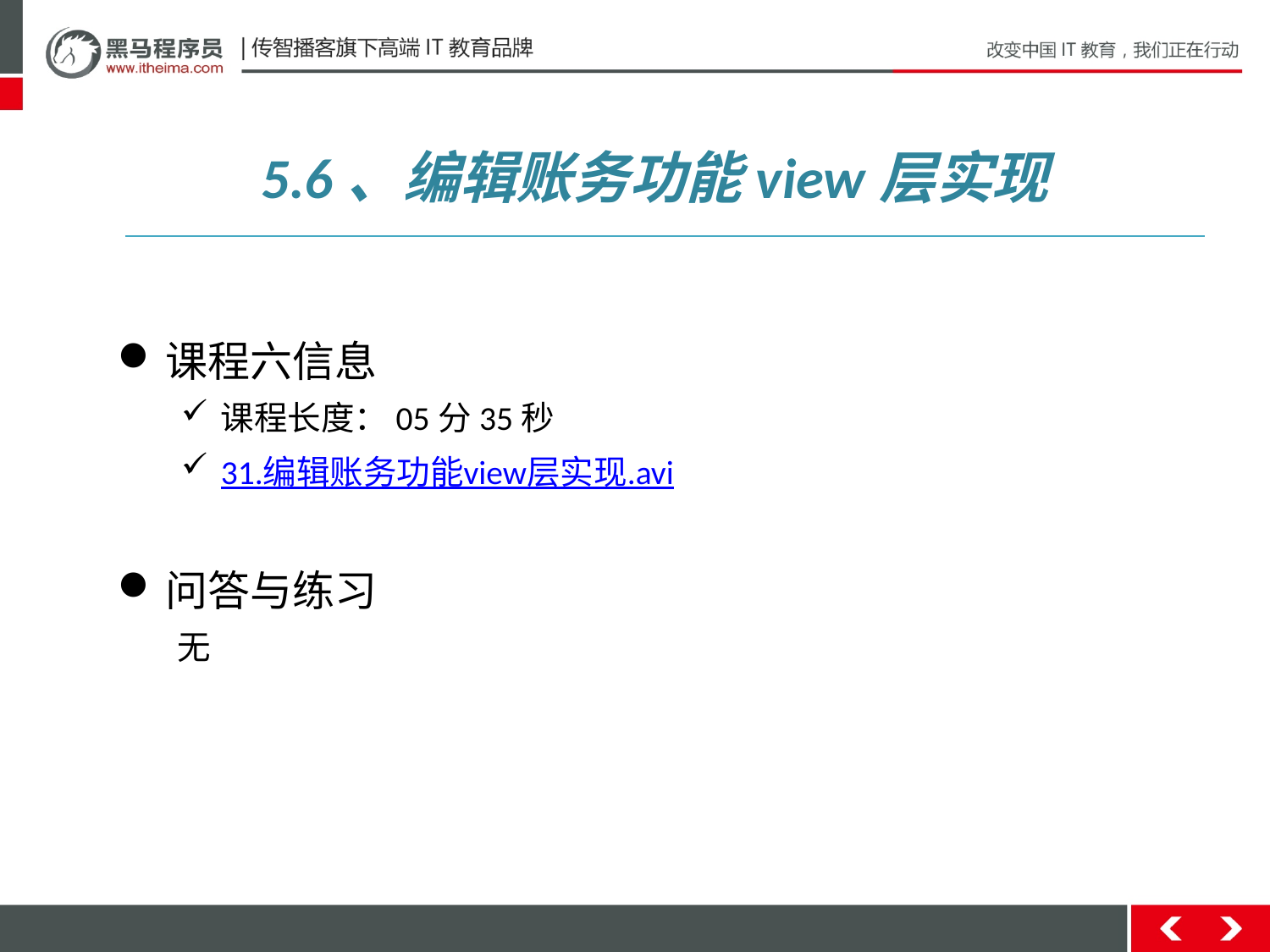

5.6、编辑账务功能view层实现

课程六信息
课程长度：05分35秒
31.编辑账务功能view层实现.avi

问答与练习
       无